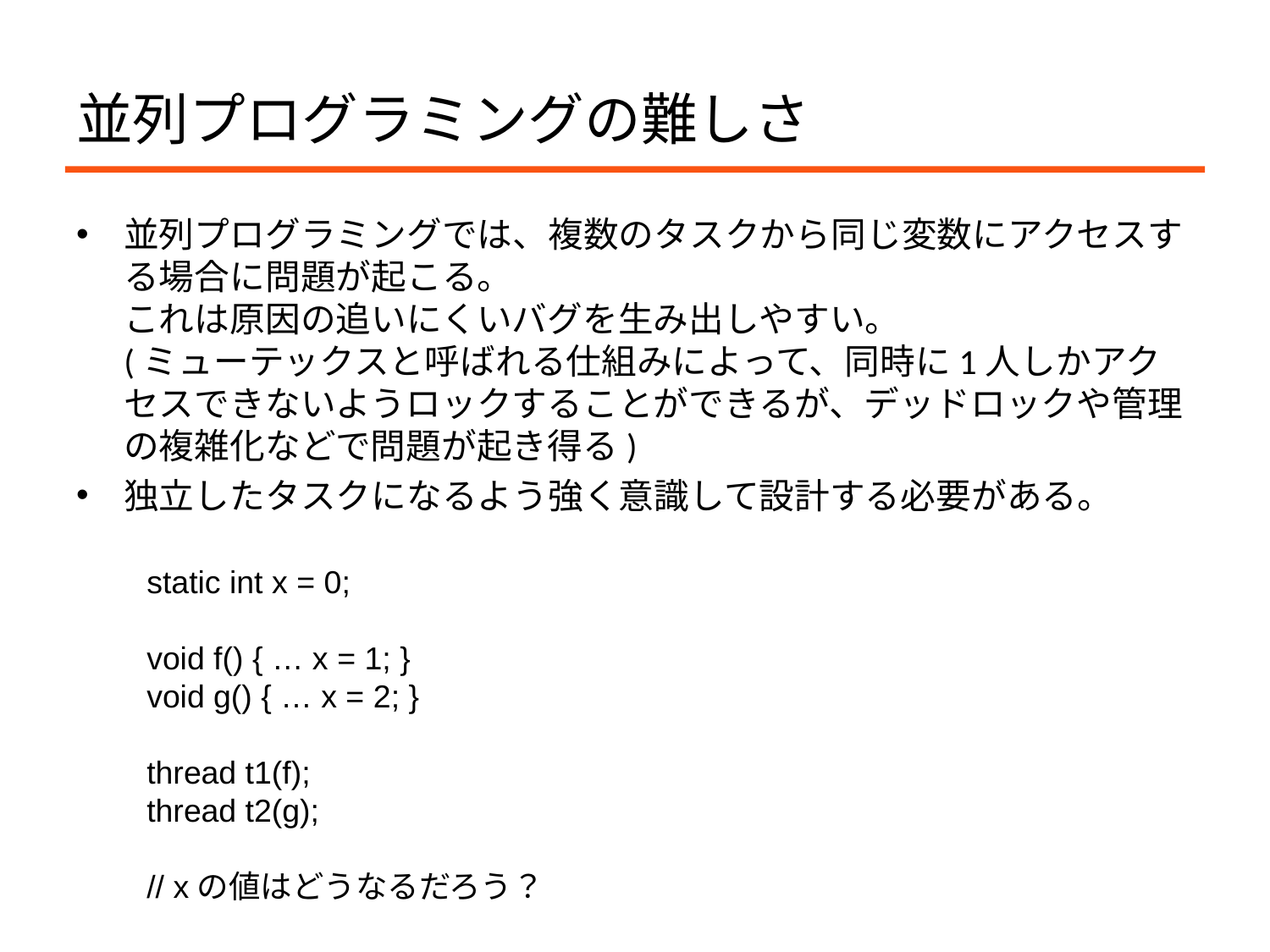

# 並列プログラミングの難しさ
並列プログラミングでは、複数のタスクから同じ変数にアクセスする場合に問題が起こる。
これは原因の追いにくいバグを生み出しやすい。
(ミューテックスと呼ばれる仕組みによって、同時に1人しかアクセスできないようロックすることができるが、デッドロックや管理の複雑化などで問題が起き得る)
独立したタスクになるよう強く意識して設計する必要がある。
static int x = 0;

void f() { … x = 1; }
void g() { … x = 2; }

thread t1(f);
thread t2(g);

// xの値はどうなるだろう？